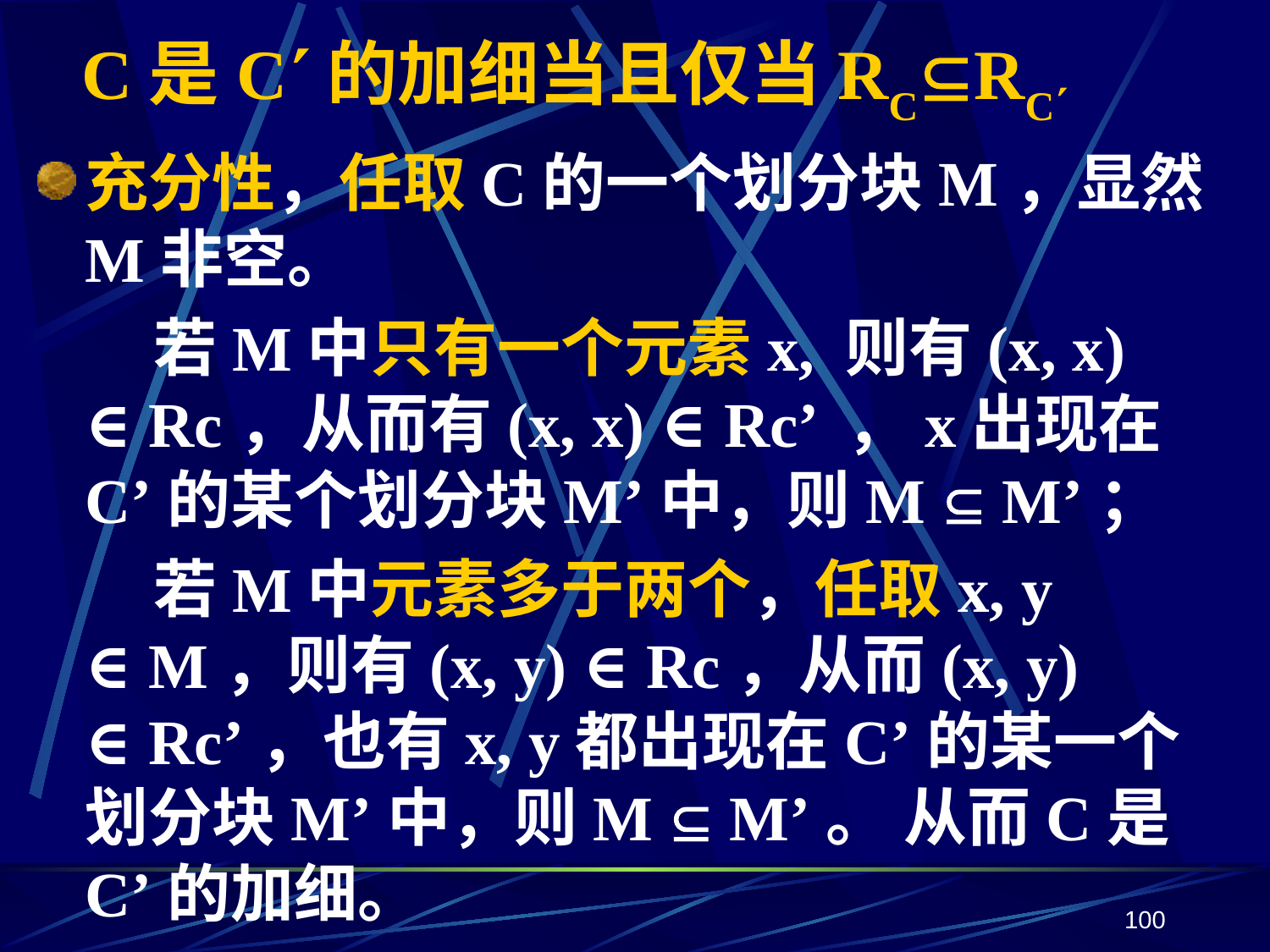

# C是C′的加细当且仅当RC⊆RC′
充分性，任取C的一个划分块M，显然M非空。
       若M中只有一个元素x, 则有(x, x) ∈Rc，从而有(x, x) ∈Rc’ ，x出现在C’的某个划分块M’中，则M ⊆ M’；
       若M中元素多于两个，任取x, y ∈M，则有(x, y) ∈Rc，从而(x, y) ∈Rc’，也有x, y都出现在C’的某一个划分块M’中，则M ⊆ M’。 从而C是C’的加细。
100